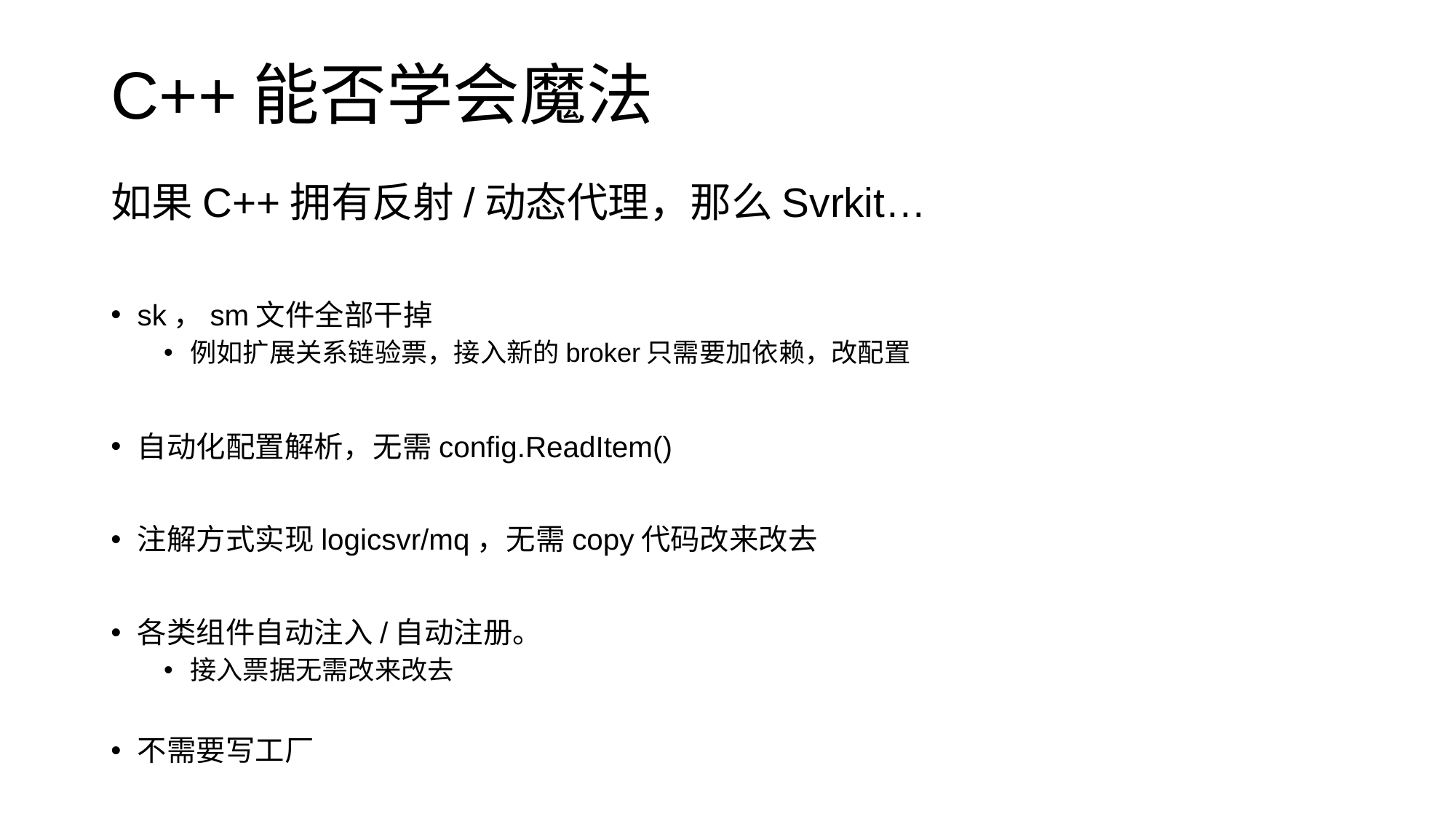

# C++能否学会魔法
如果C++拥有反射/动态代理，那么Svrkit…

sk，sm文件全部干掉
例如扩展关系链验票，接入新的broker只需要加依赖，改配置

自动化配置解析，无需config.ReadItem()

注解方式实现logicsvr/mq，无需copy代码改来改去

各类组件自动注入/自动注册。
接入票据无需改来改去

不需要写工厂